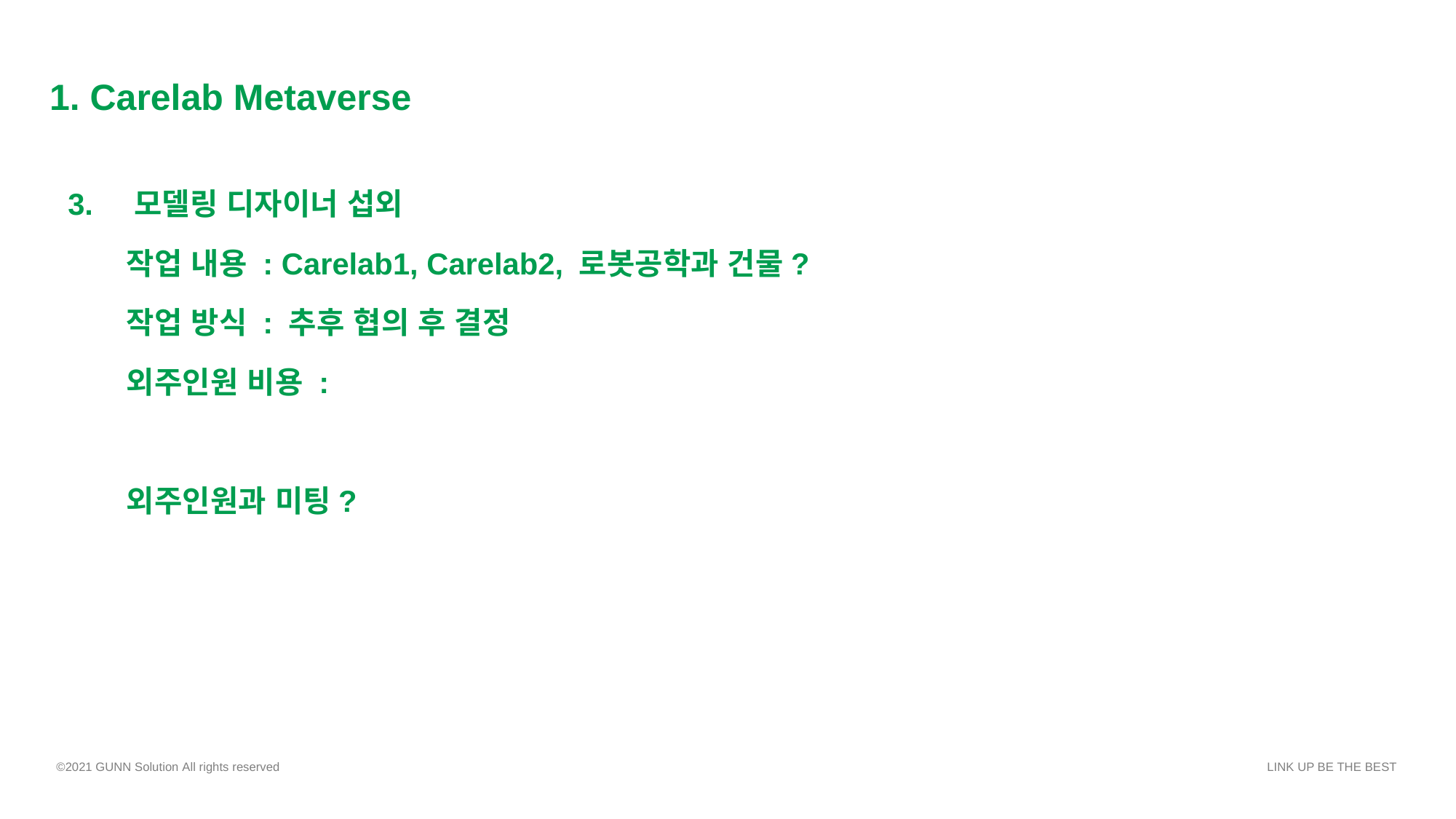

1. Carelab Metaverse

3.    모델링 디자이너 섭외
      작업 내용 : Carelab1, Carelab2, 로봇공학과 건물?
      작업 방식 : 추후 협의 후 결정
      외주인원 비용 :

      외주인원과 미팅?